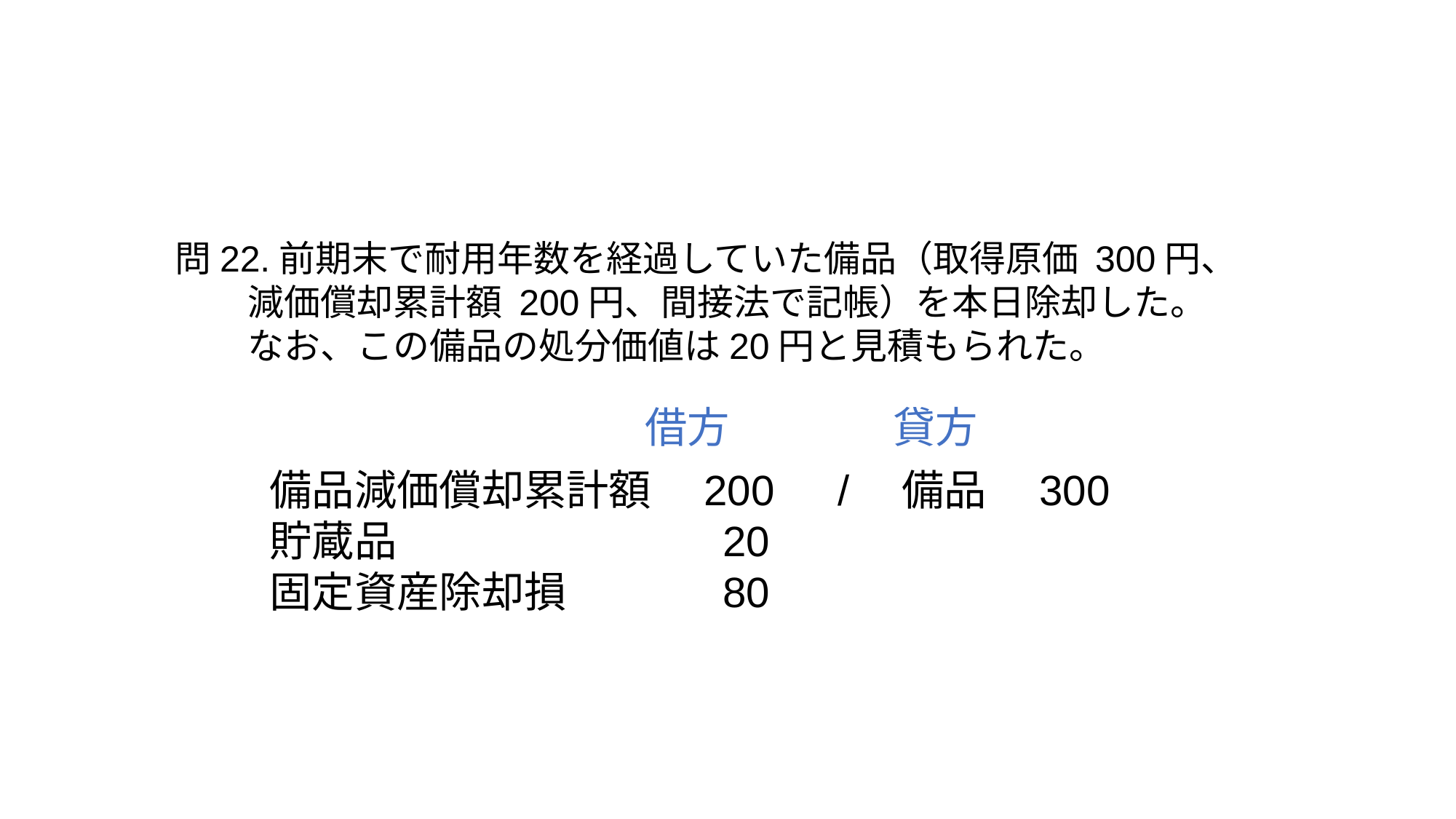

問22.前期末で耐用年数を経過していた備品（取得原価 300円、
　　減価償却累計額 200円、間接法で記帳）を本日除却した。
　　なお、この備品の処分価値は20円と見積もられた。
借方
貸方
備品減価償却累計額　200　/　備品　300
貯蔵品　　　　　　　  20
固定資産除却損　　　  80